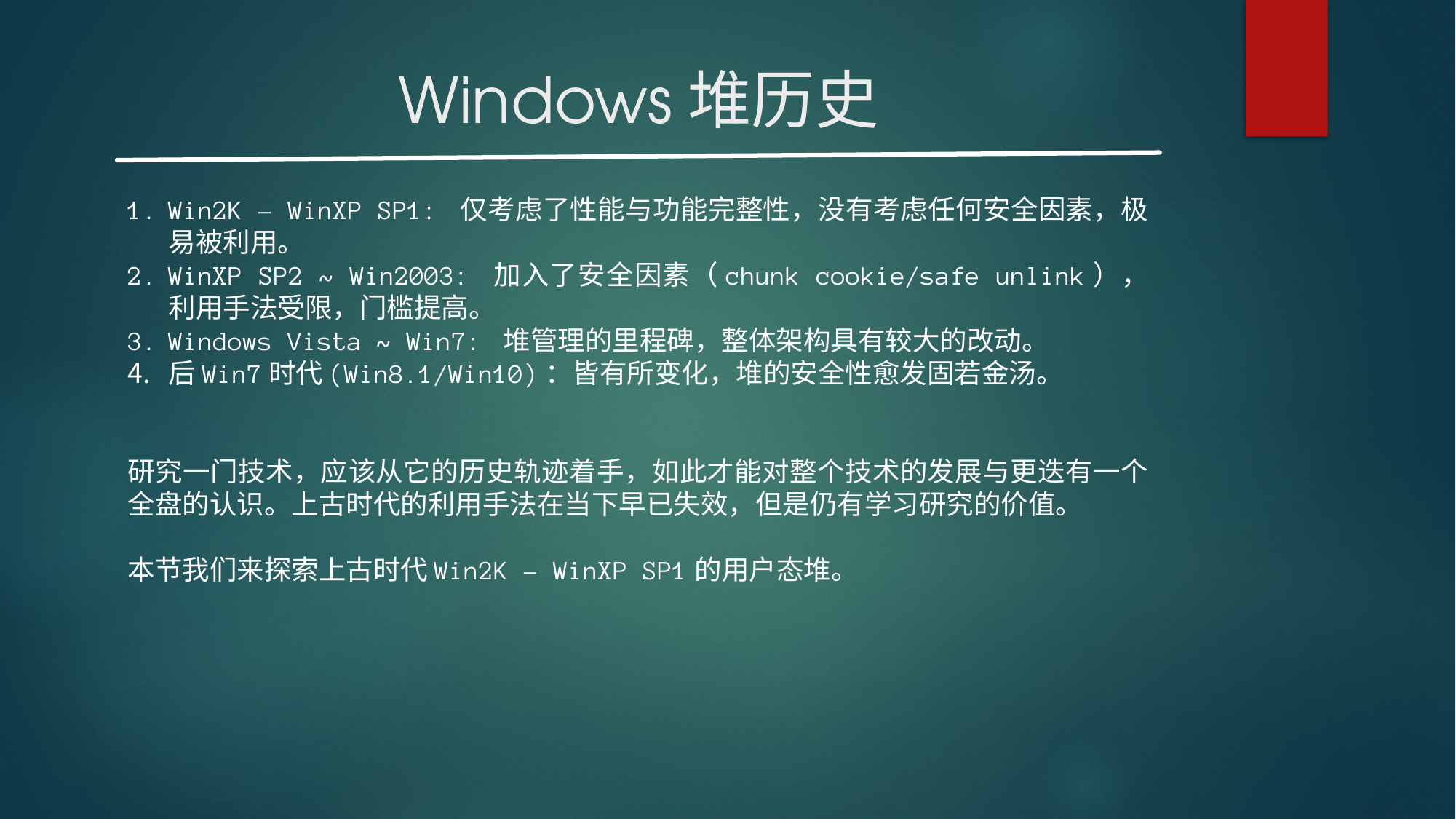

# Windows堆历史
Win2K – WinXP SP1: 仅考虑了性能与功能完整性，没有考虑任何安全因素，极易被利用。
WinXP SP2 ~ Win2003: 加入了安全因素（chunk cookie/safe unlink），利用手法受限，门槛提高。
Windows Vista ~ Win7: 堆管理的里程碑，整体架构具有较大的改动。
后Win7时代(Win8.1/Win10)：皆有所变化，堆的安全性愈发固若金汤。

研究一门技术，应该从它的历史轨迹着手，如此才能对整个技术的发展与更迭有一个全盘的认识。上古时代的利用手法在当下早已失效，但是仍有学习研究的价值。

本节我们来探索上古时代Win2K – WinXP SP1的用户态堆。